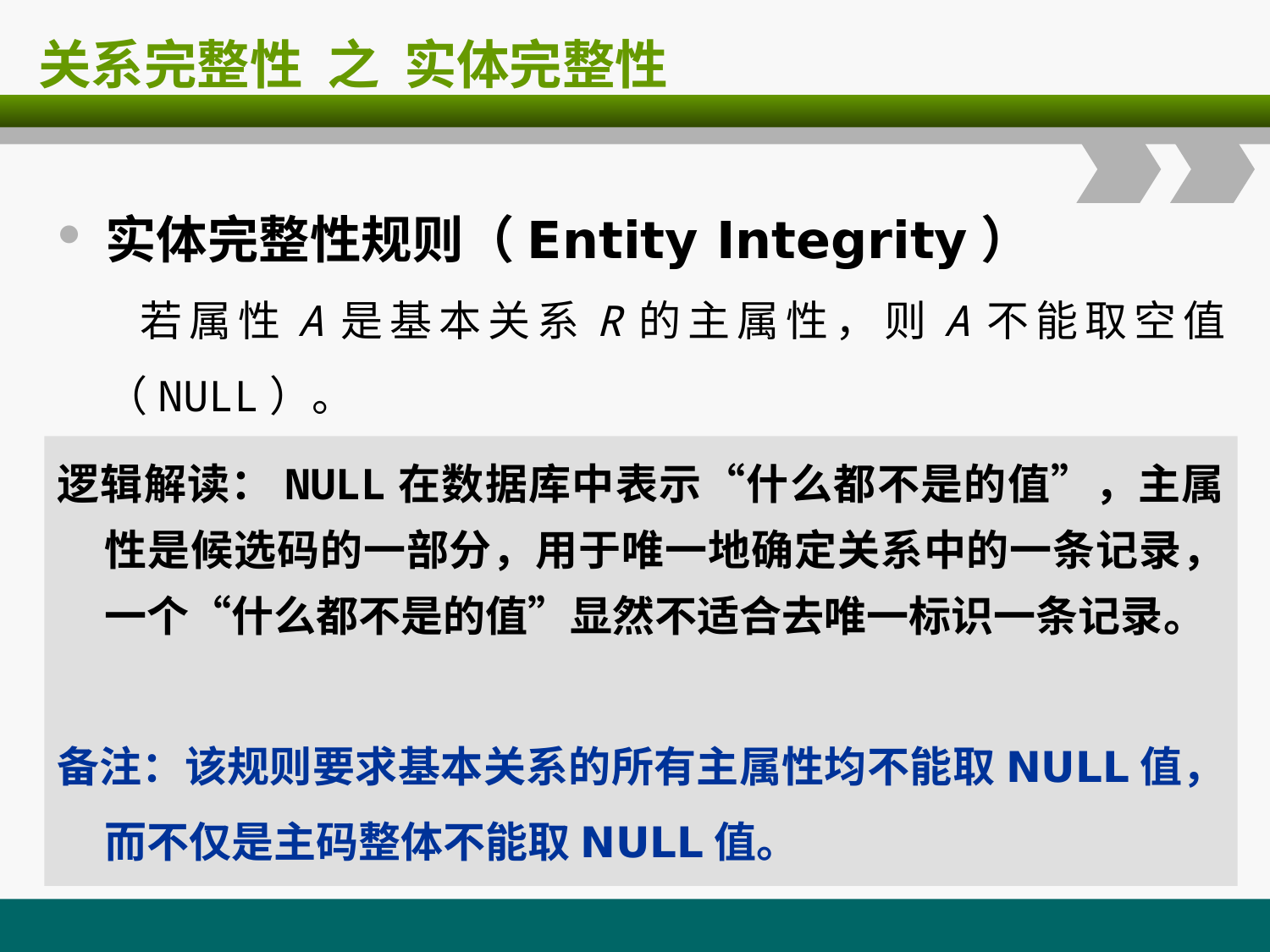

# 关系完整性  之  实体完整性
实体完整性规则（Entity Integrity）
    若属性A是基本关系R的主属性，则A不能取空值（NULL）。
逻辑解读：NULL在数据库中表示“什么都不是的值”，主属性是候选码的一部分，用于唯一地确定关系中的一条记录，一个“什么都不是的值”显然不适合去唯一标识一条记录。

备注：该规则要求基本关系的所有主属性均不能取NULL值，而不仅是主码整体不能取NULL值。